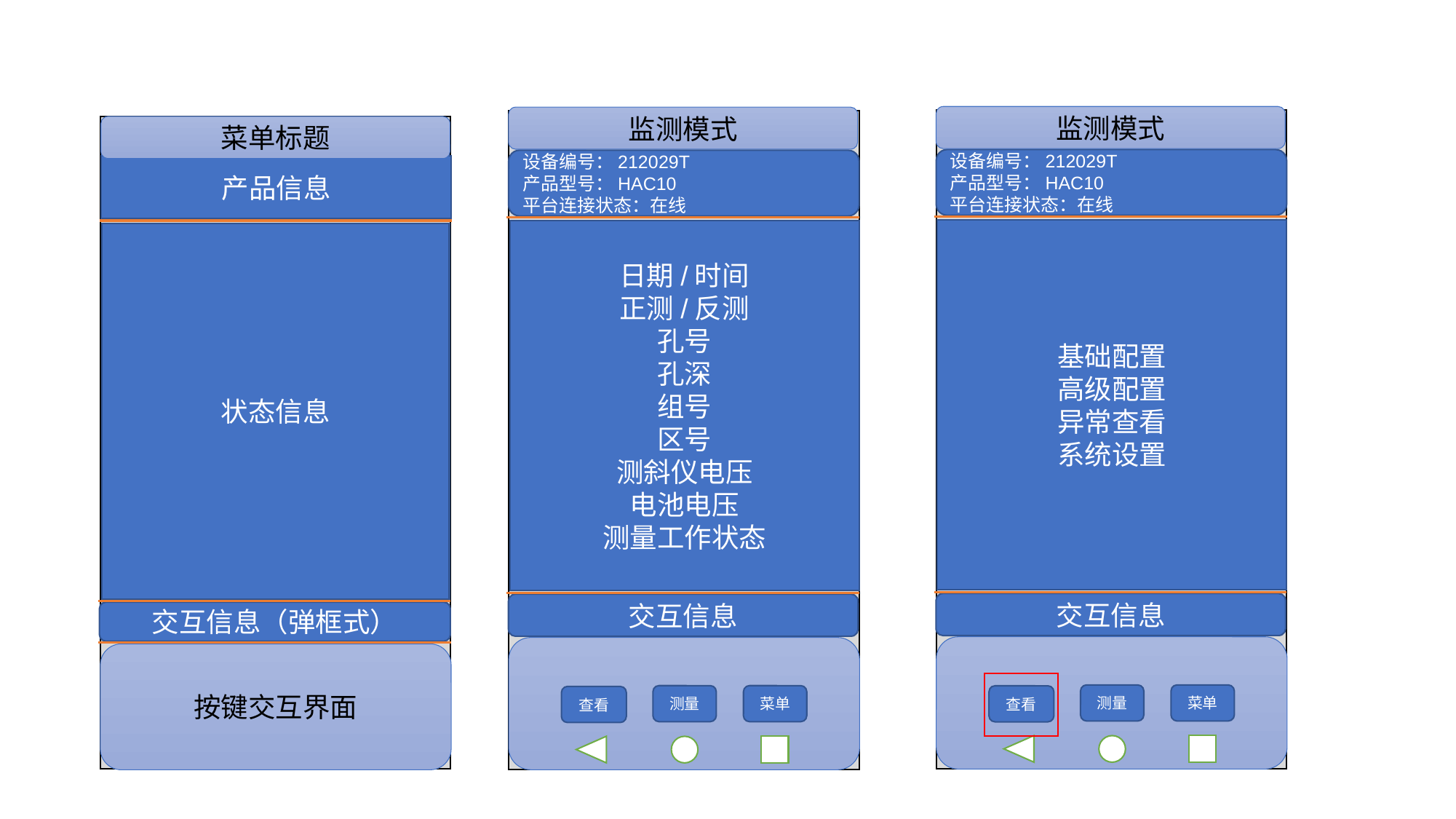

监测模式

设备编号：212029T
产品型号：HAC10
平台连接状态：在线
基础配置
高级配置
异常查看
系统设置
交互信息

监测模式

设备编号：212029T
产品型号：HAC10
平台连接状态：在线
日期/时间
正测/反测
孔号
孔深
组号
区号
测斜仪电压
电池电压
测量工作状态
交互信息

产品信息
状态信息
交互信息（弹框式）
按键交互界面
菜单标题

测量
菜单
测量
菜单
查看
查看